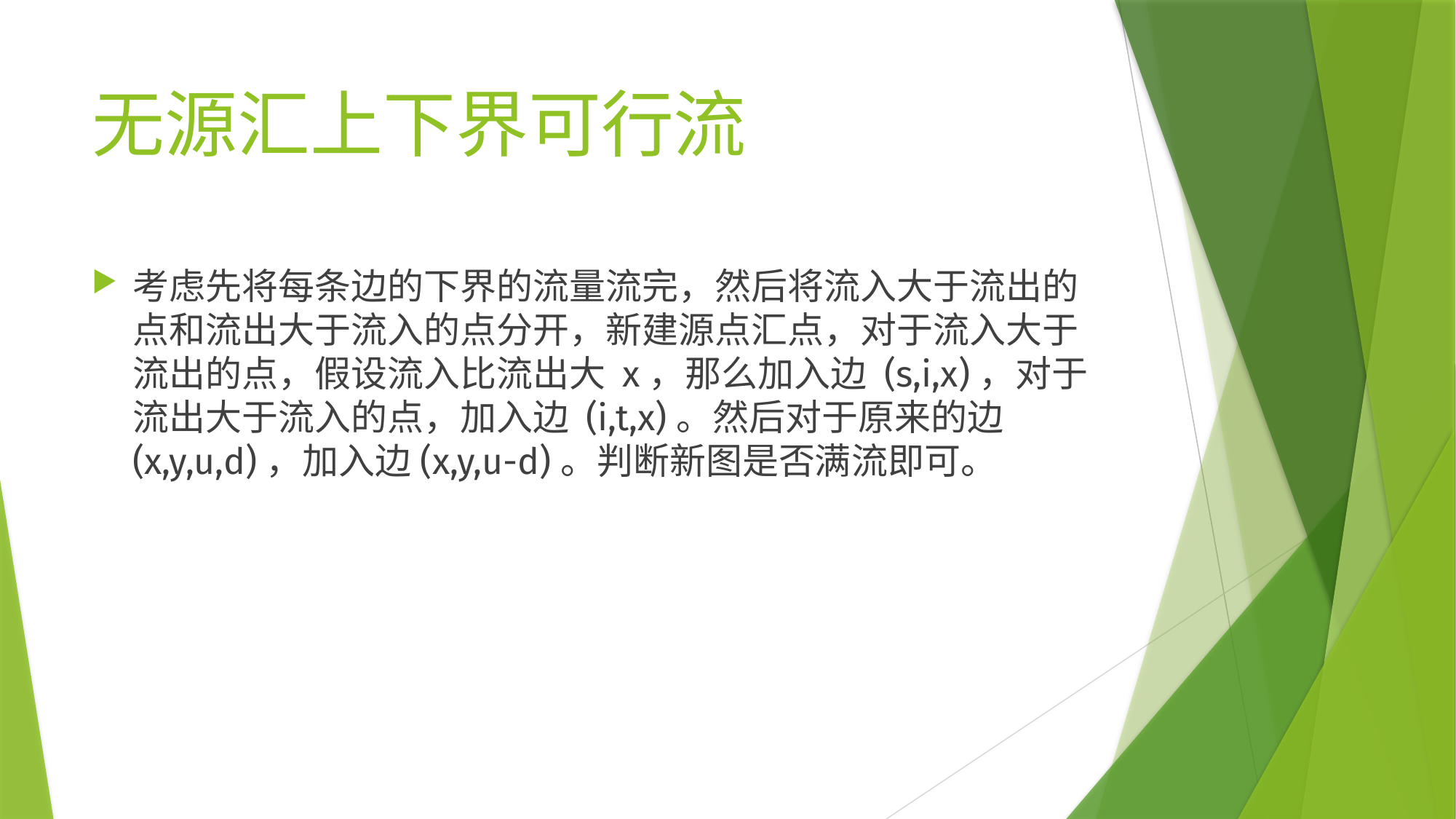

# 无源汇上下界可行流
考虑先将每条边的下界的流量流完，然后将流入大于流出的点和流出大于流入的点分开，新建源点汇点，对于流入大于流出的点，假设流入比流出大 x，那么加入边 (s,i,x)，对于流出大于流入的点，加入边 (i,t,x)。然后对于原来的边(x,y,u,d)，加入边(x,y,u-d)。判断新图是否满流即可。